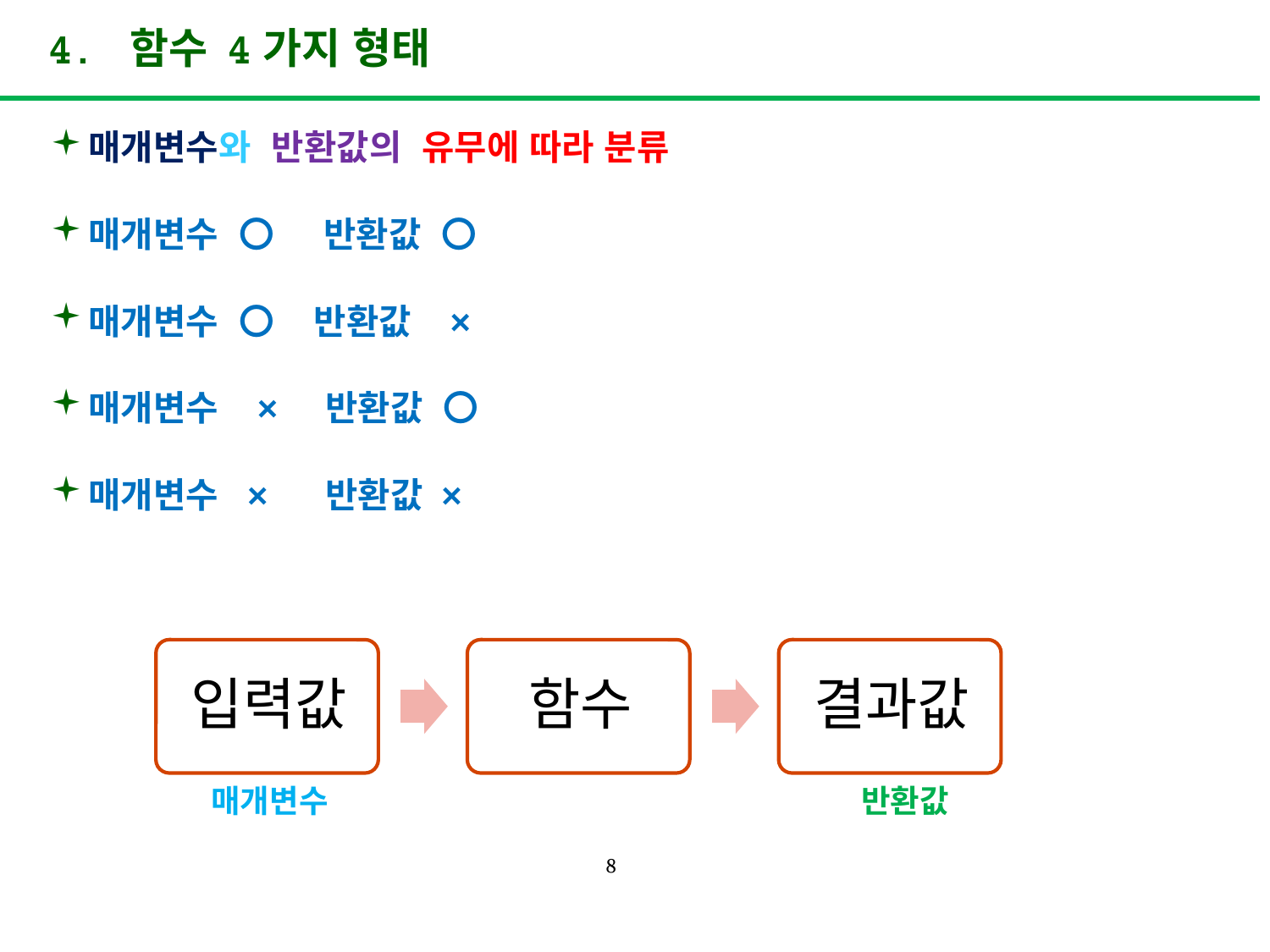

# 4. 함수 4가지 형태
매개변수와  반환값의  유무에 따라 분류
매개변수  〇     반환값  〇
매개변수  〇    반환값   ×
매개변수   ×    반환값  〇
매개변수  ×     반환값 ×

입력값

함수

결과값
매개변수
반환값
8